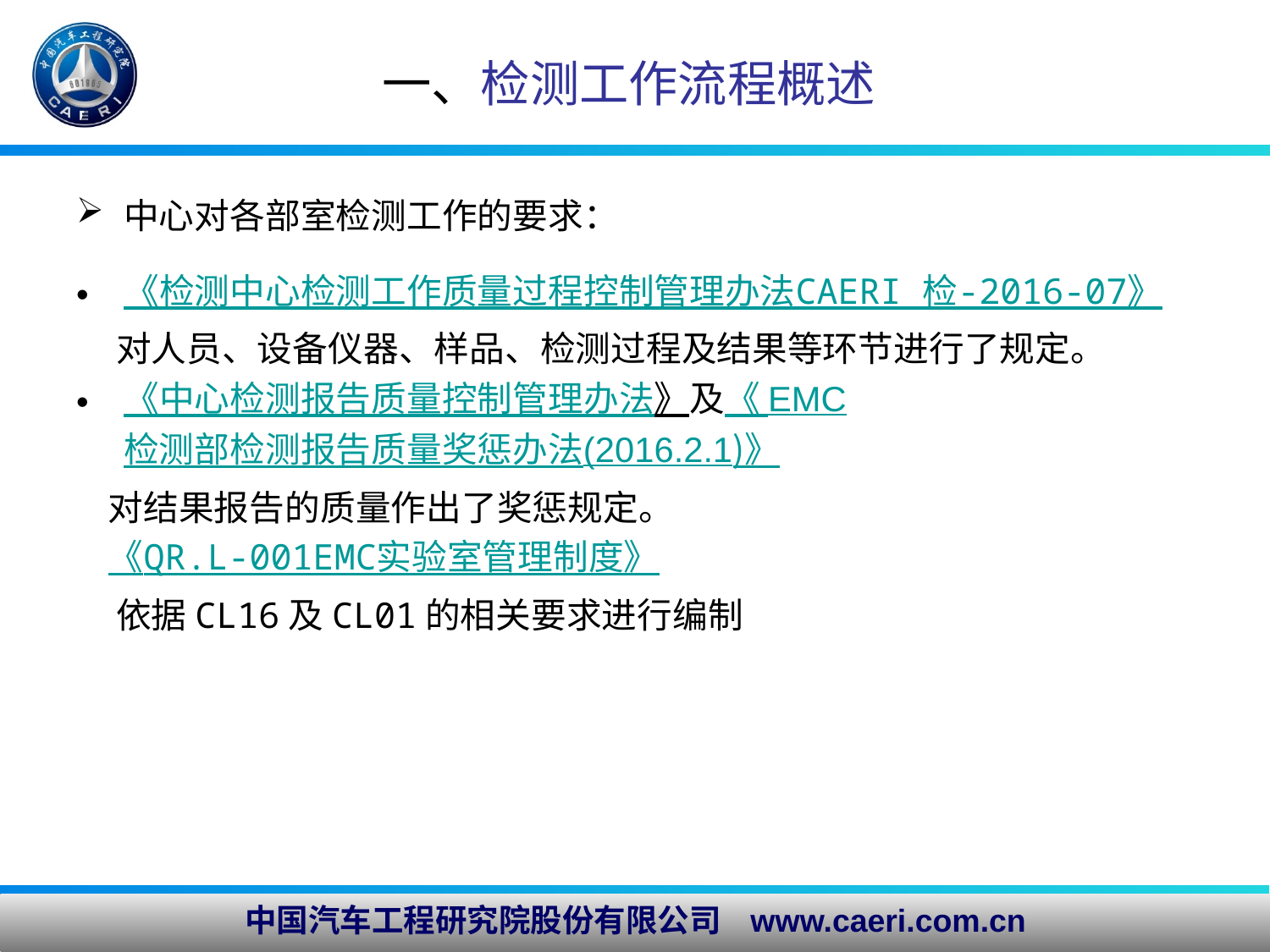

# 一、检测工作流程概述
中心对各部室检测工作的要求：
《检测中心检测工作质量过程控制管理办法CAERI_检-2016-07》
    对人员、设备仪器、样品、检测过程及结果等环节进行了规定。
《中心检测报告质量控制管理办法》及《 EMC检测部检测报告质量奖惩办法(2016.2.1)》
   对结果报告的质量作出了奖惩规定。
   《QR.L-001EMC实验室管理制度》
    依据CL16及CL01的相关要求进行编制